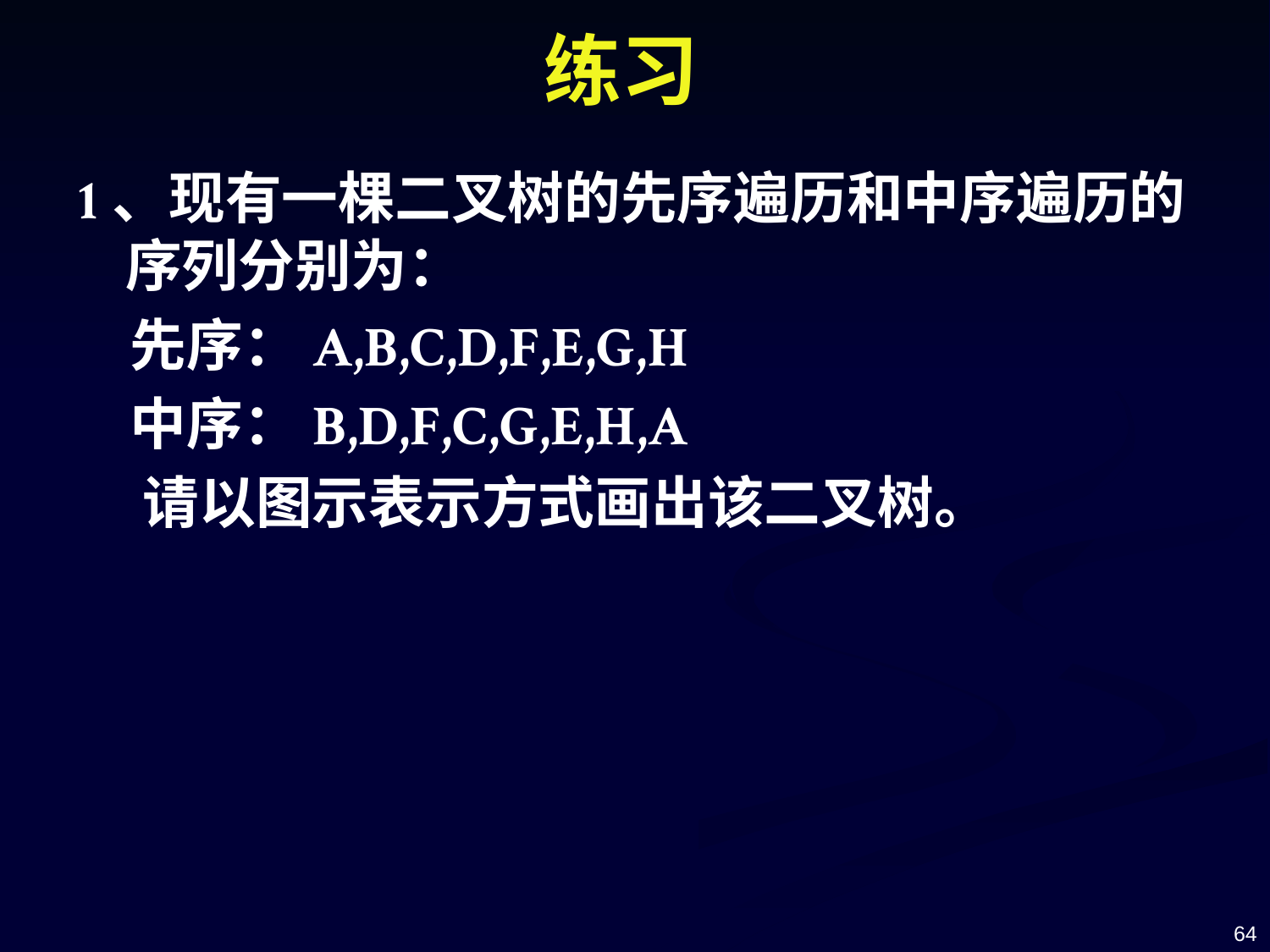

# 练习
1、现有一棵二叉树的先序遍历和中序遍历的序列分别为：
   先序：A,B,C,D,F,E,G,H
   中序：B,D,F,C,G,E,H,A
    请以图示表示方式画出该二叉树。
64